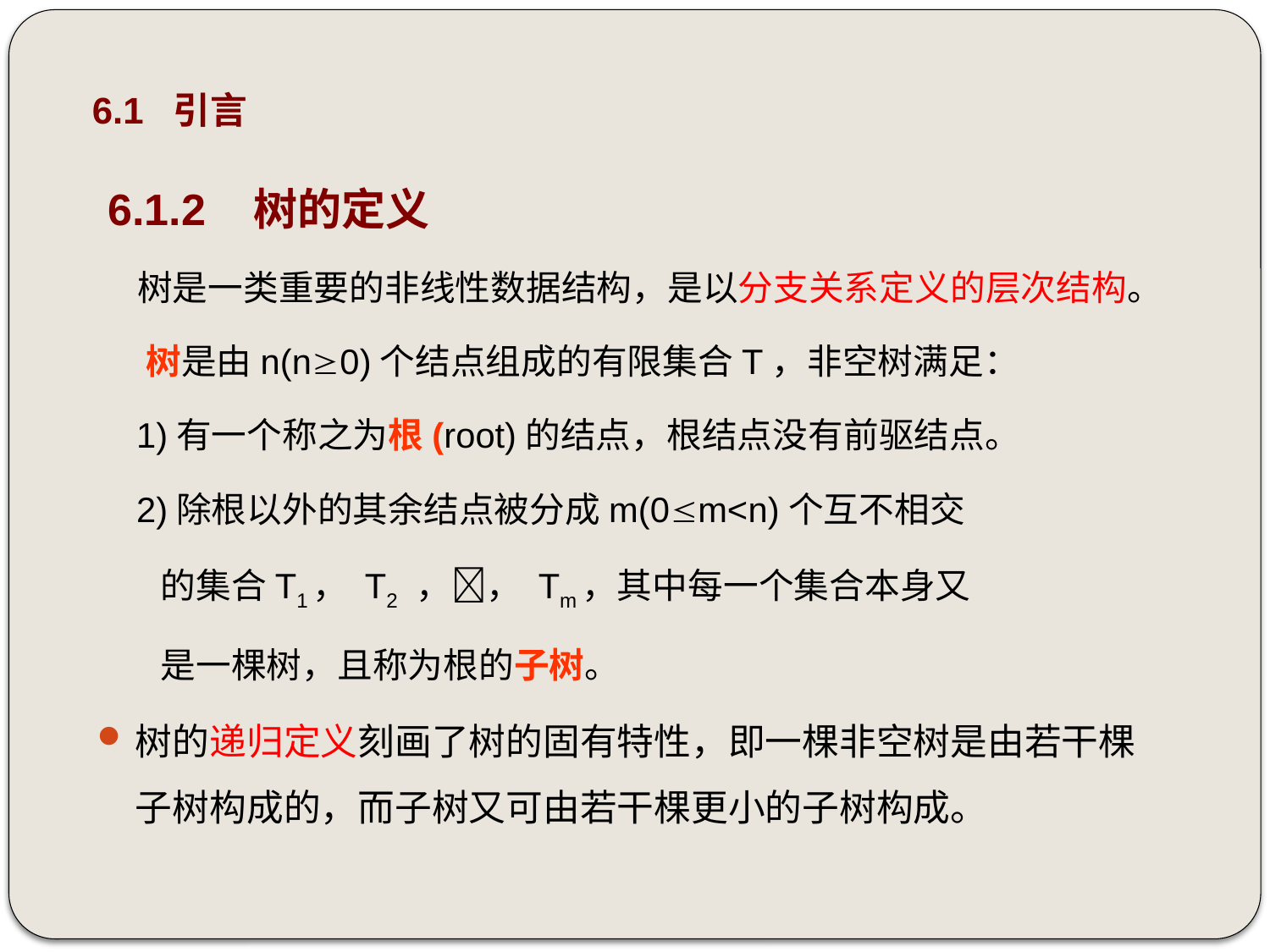

# 6.1  引言
6.1.2   树的定义

    树是一类重要的非线性数据结构，是以分支关系定义的层次结构。
     树是由n(n≥0)个结点组成的有限集合T，非空树满足：
    1)有一个称之为根(root)的结点，根结点没有前驱结点。
    2)除根以外的其余结点被分成m(0≤m<n)个互不相交
       的集合T1， T2 ，…， Tm，其中每一个集合本身又
       是一棵树，且称为根的子树。
树的递归定义刻画了树的固有特性，即一棵非空树是由若干棵子树构成的，而子树又可由若干棵更小的子树构成。